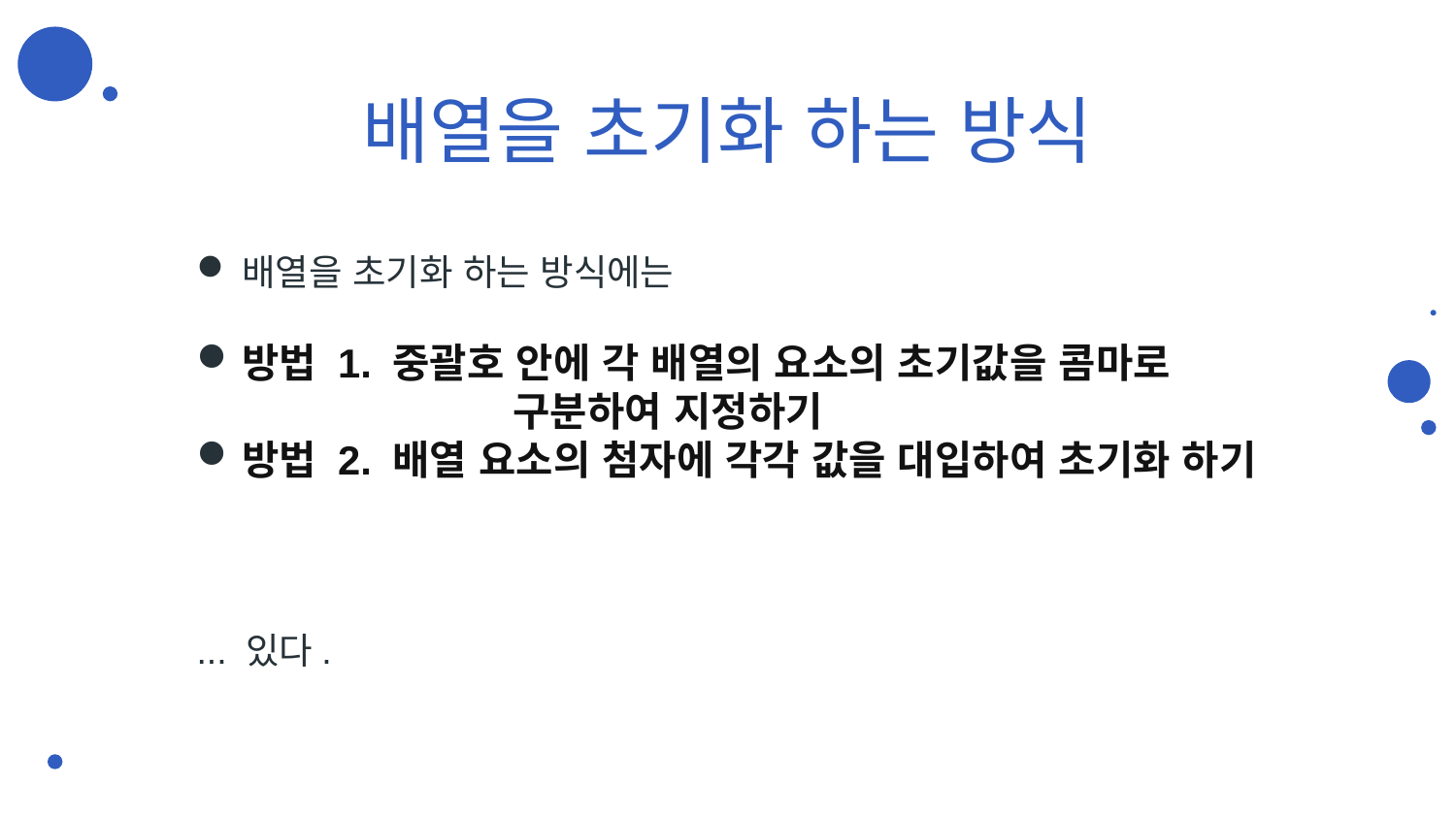

# 배열을 초기화 하는 방식
배열을 초기화 하는 방식에는

방법 1. 중괄호 안에 각 배열의 요소의 초기값을 콤마로 		           구분하여 지정하기
방법 2. 배열 요소의 첨자에 각각 값을 대입하여 초기화 하기

... 있다.